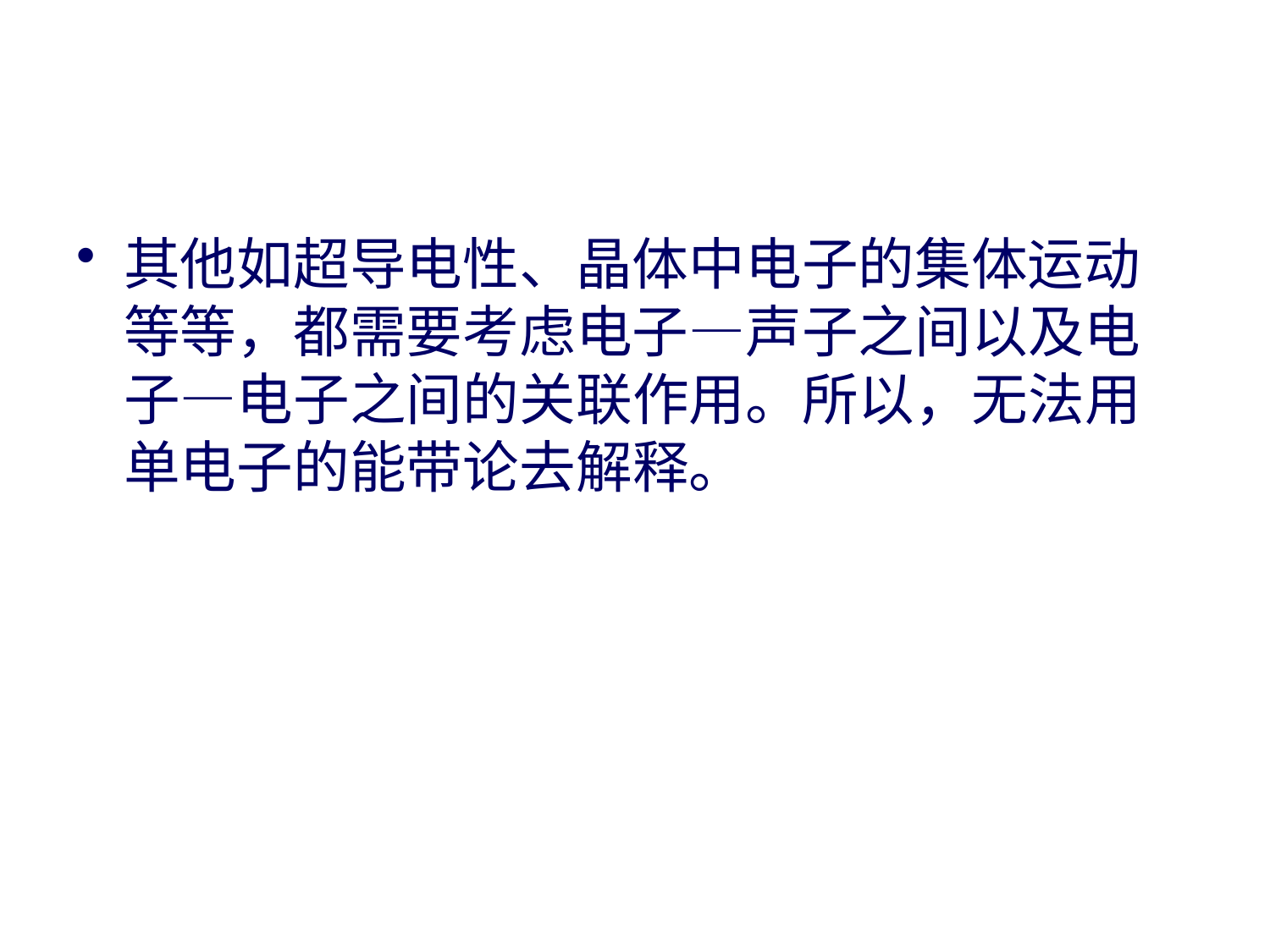

其他如超导电性、晶体中电子的集体运动等等，都需要考虑电子—声子之间以及电子—电子之间的关联作用。所以，无法用单电子的能带论去解释。